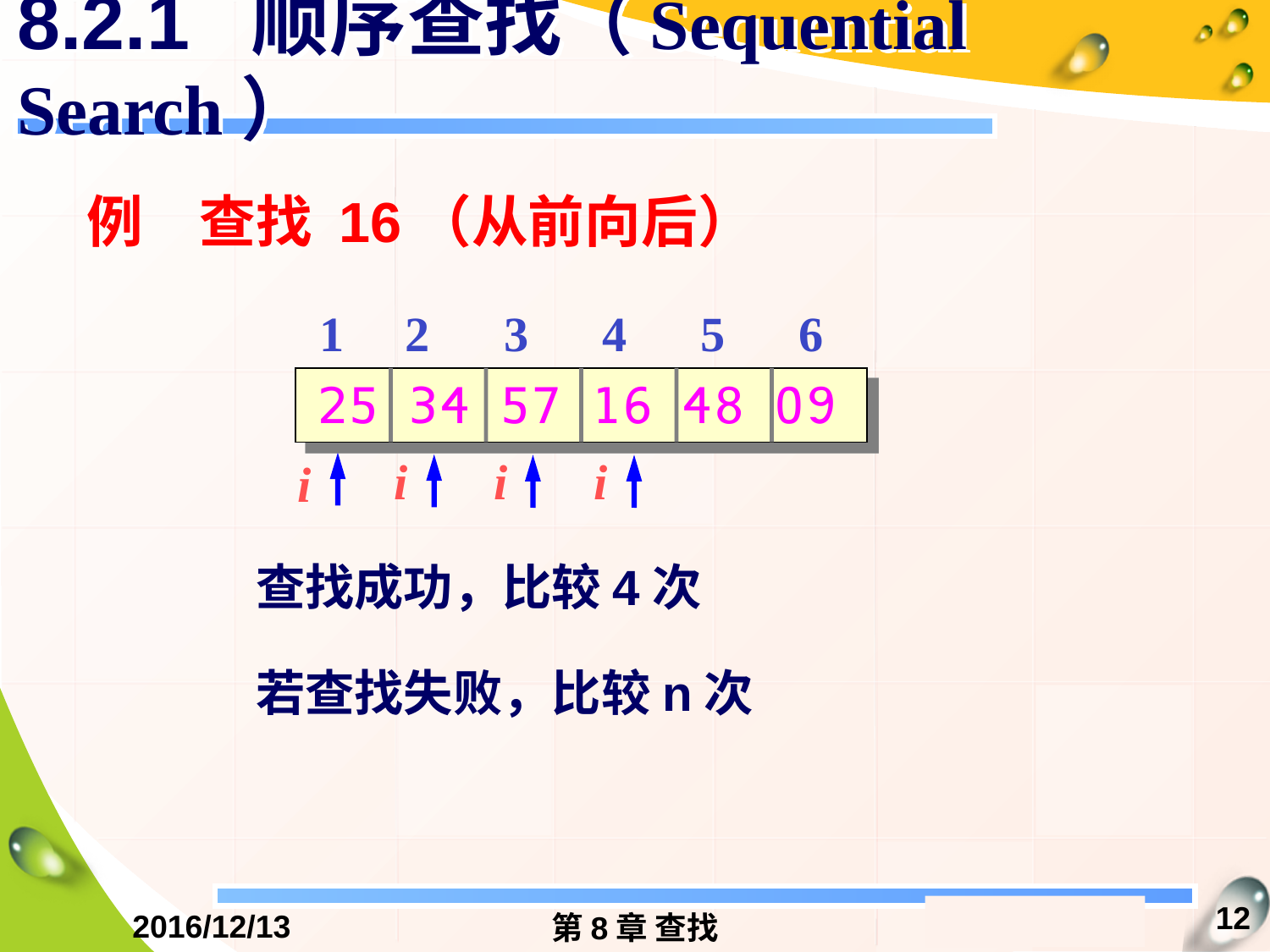

# 8.2.1  顺序查找（Sequential Search）
例　查找 16（从前向后）
1     2      3      4      5      6

25  34  57  16  48  09

i

i

i

i

查找成功，比较4次
若查找失败，比较n次
12
2016/12/13
第8章 查找